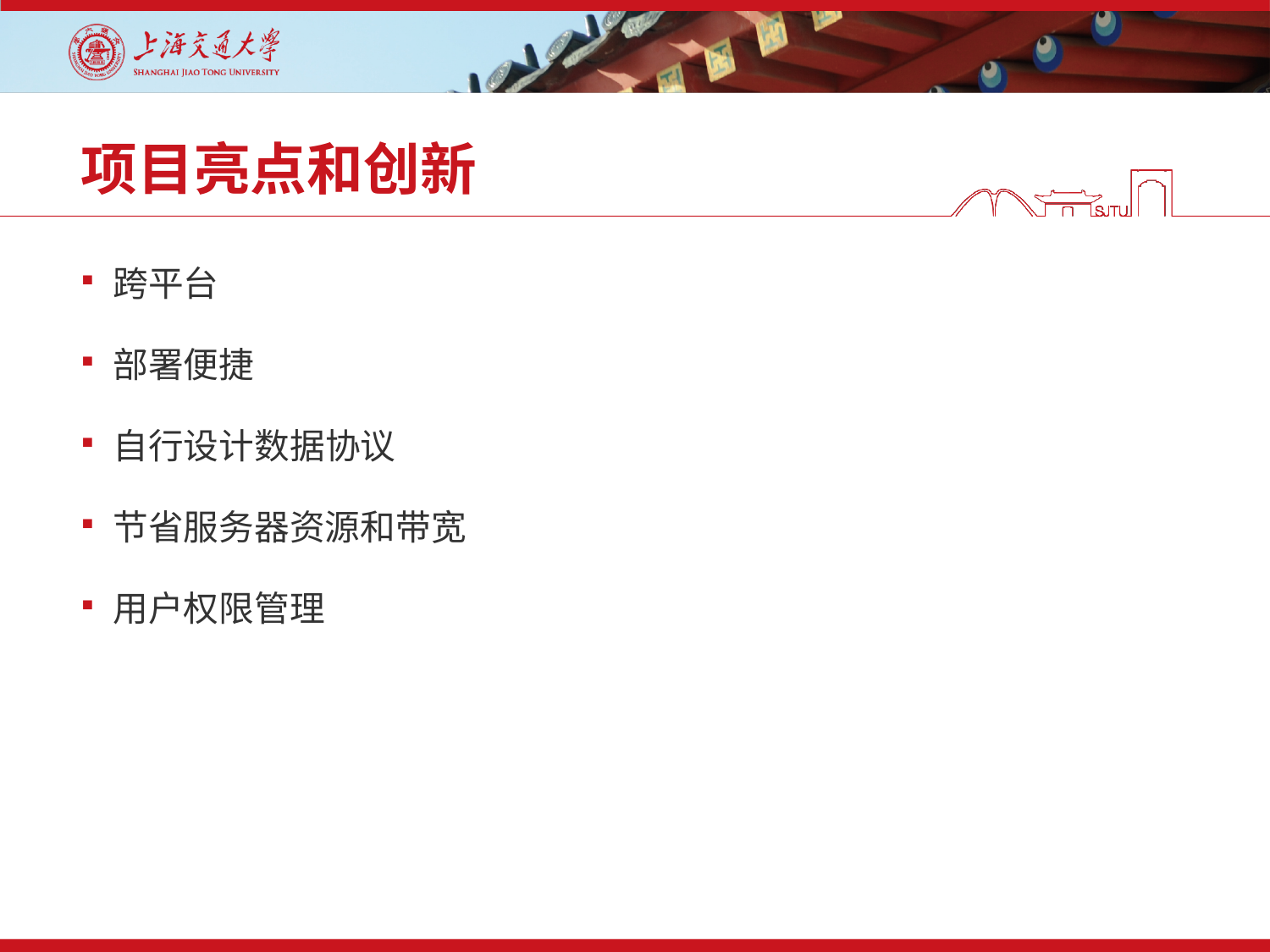

# 项目亮点和创新
跨平台
部署便捷
自行设计数据协议
节省服务器资源和带宽
用户权限管理